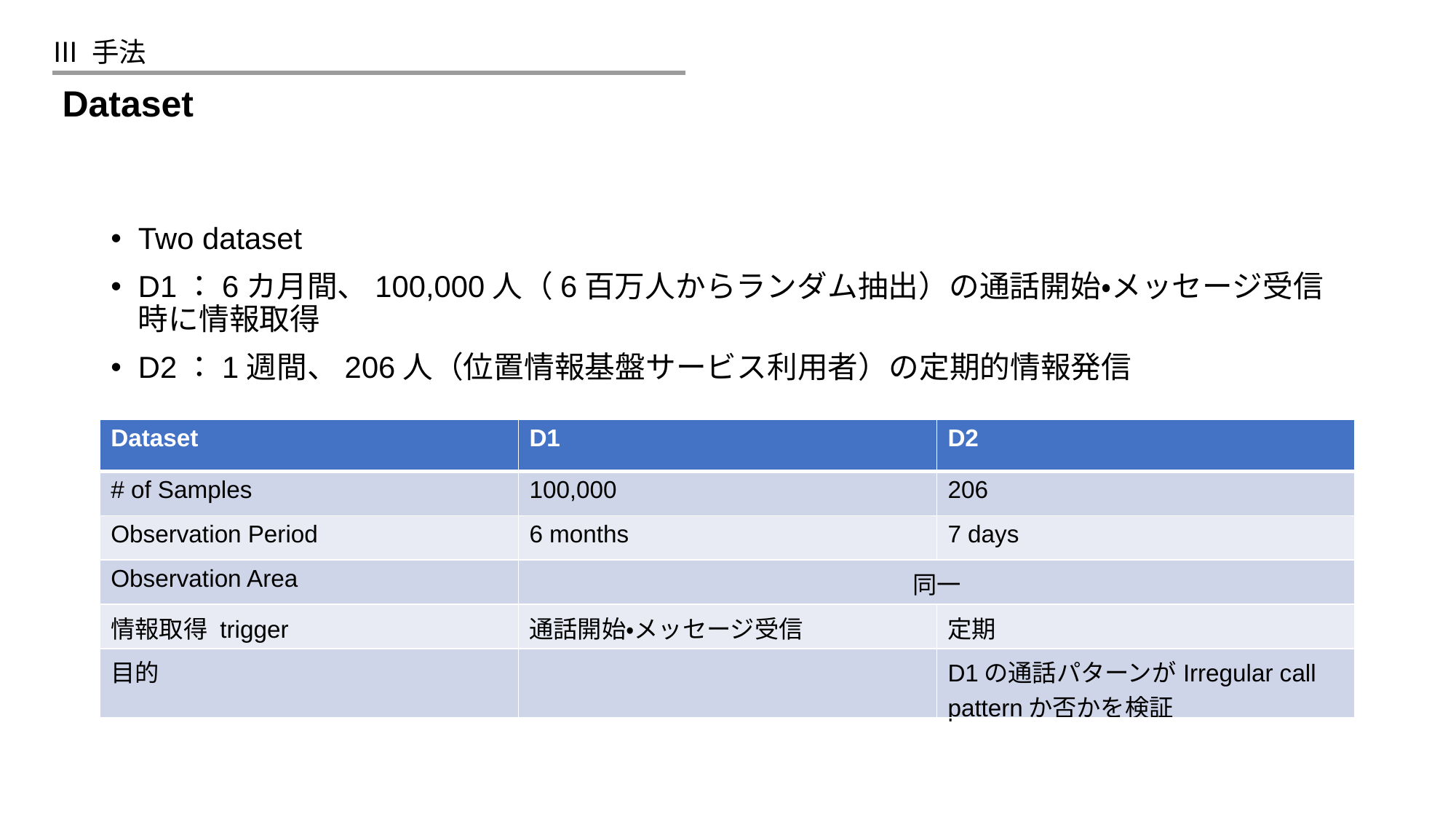

Ⅲ 手法
Dataset
Two dataset
D1：6カ月間、100,000人（6百万人からランダム抽出）の通話開始・メッセージ受信時に情報取得
D2：1週間、206人（位置情報基盤サービス利用者）の定期的情報発信
| Dataset | D1 | D2 |
| --- | --- | --- |
| # of Samples | 100,000 | 206 |
| Observation Period | 6 months | 7 days |
| Observation Area | 同一 |  |
| 情報取得 trigger | 通話開始・メッセージ受信 | 定期 |
| 目的 |  | D1の通話パターンがIrregular call patternか否かを検証 |